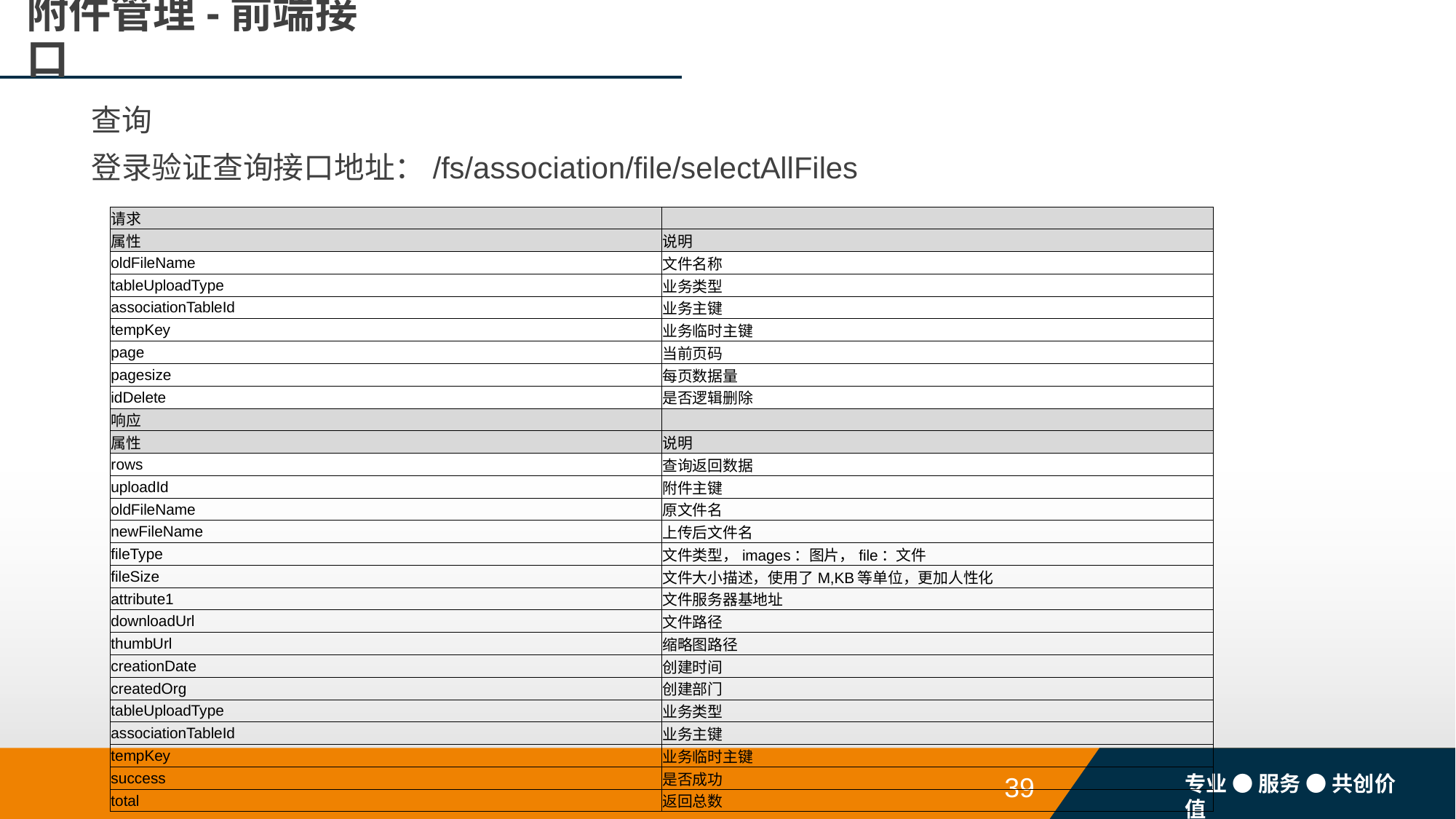

# 附件管理-前端接口
查询
登录验证查询接口地址：/fs/association/file/selectAllFiles
| 请求 |  |
| --- | --- |
| 属性 | 说明 |
| oldFileName | 文件名称 |
| tableUploadType | 业务类型 |
| associationTableId | 业务主键 |
| tempKey | 业务临时主键 |
| page | 当前页码 |
| pagesize | 每页数据量 |
| idDelete | 是否逻辑删除 |
| 响应 |  |
| 属性 | 说明 |
| rows | 查询返回数据 |
| uploadId | 附件主键 |
| oldFileName | 原文件名 |
| newFileName | 上传后文件名 |
| fileType | 文件类型，images：图片，file：文件 |
| fileSize | 文件大小描述，使用了M,KB等单位，更加人性化 |
| attribute1 | 文件服务器基地址 |
| downloadUrl | 文件路径 |
| thumbUrl | 缩略图路径 |
| creationDate | 创建时间 |
| createdOrg | 创建部门 |
| tableUploadType | 业务类型 |
| associationTableId | 业务主键 |
| tempKey | 业务临时主键 |
| success | 是否成功 |
| total | 返回总数 |